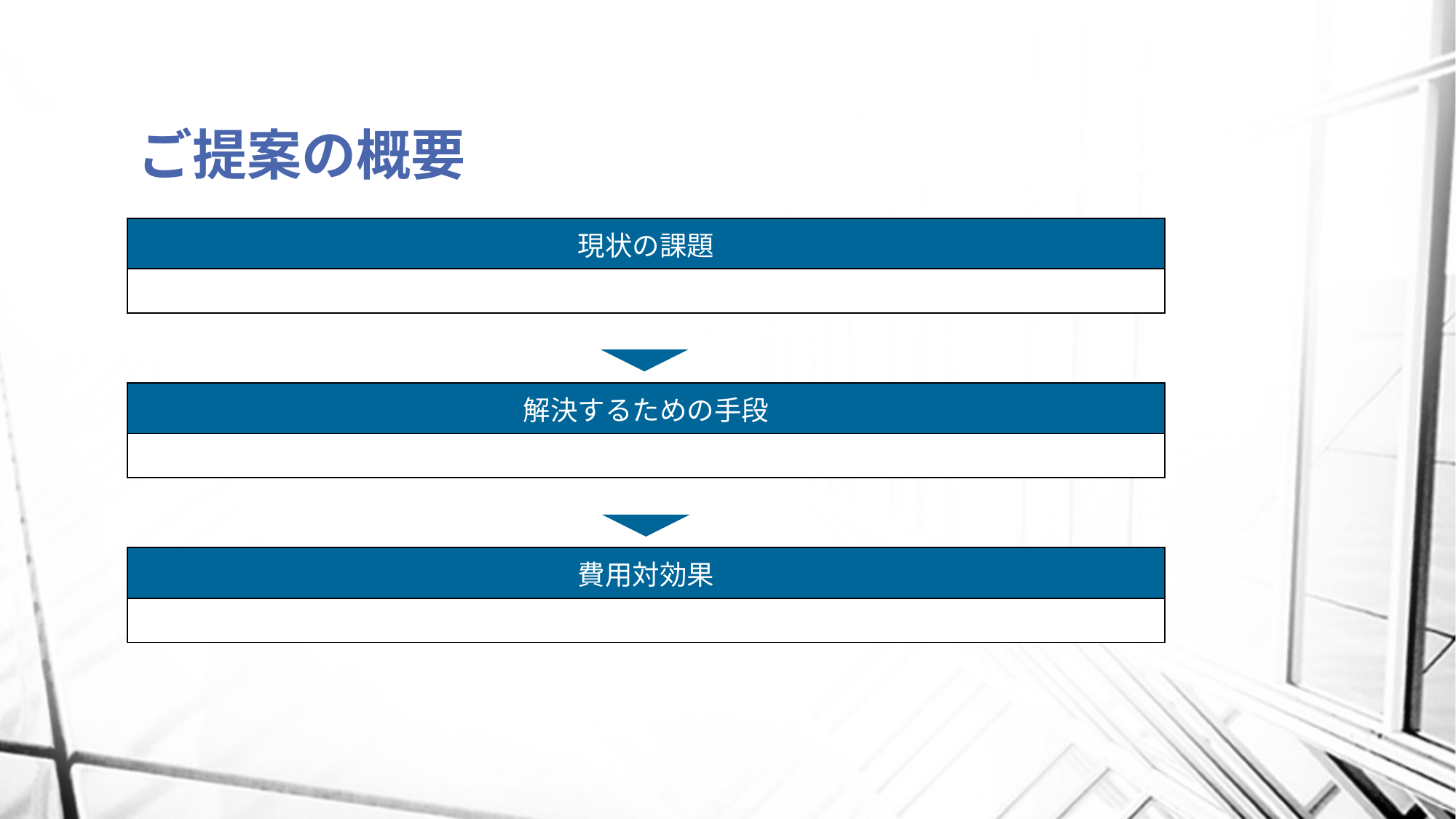

# ご提案の概要
| 現状の課題 |
| --- |
|  |

| 解決するための手段 |
| --- |
|  |

| 費用対効果 |
| --- |
|  |